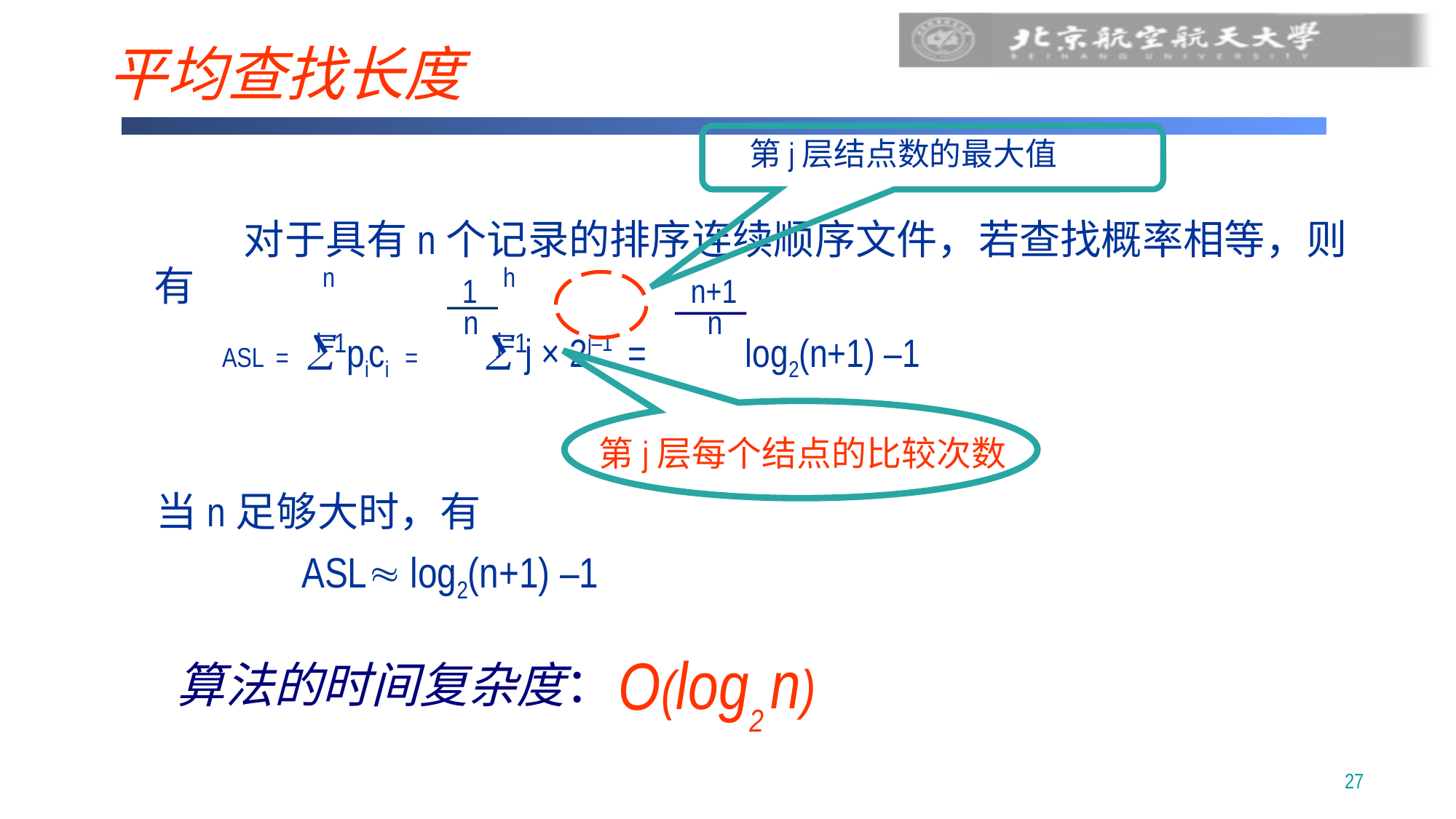

平均查找长度

第j层结点数的最大值

         对于具有n个记录的排序连续顺序文件，若查找概率相等，则有
           ASL  =   ∑ pici   =           ∑ j × 2j–1   =           log2(n+1) –1
 n

i=1
  h

 j=1
 1                            n+1
 n                              n

  第j层每个结点的比较次数
当n足够大时，有
                 ASL≈ log2(n+1) –1
O(log2 n)
算法的时间复杂度：
27